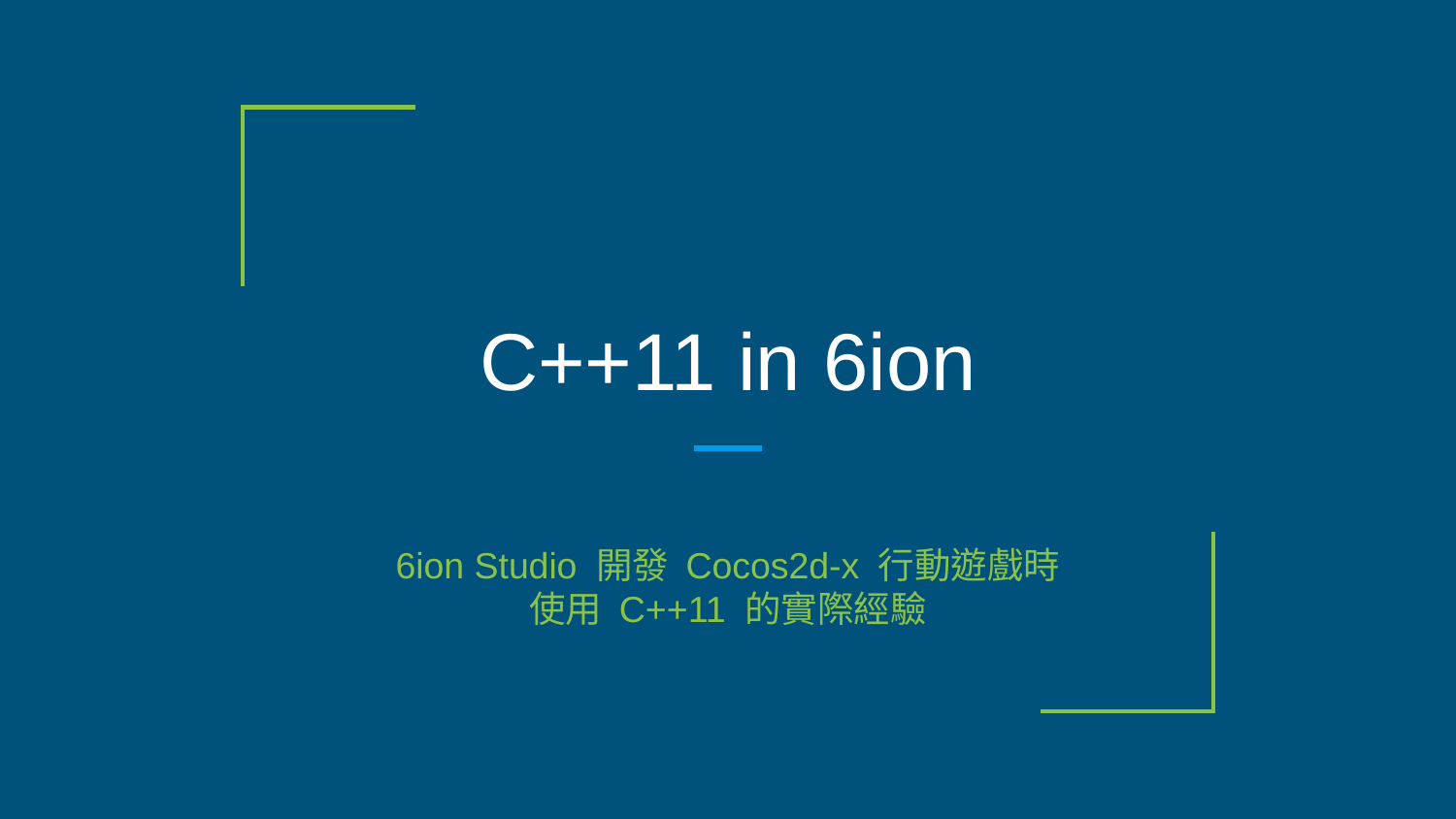

# C++11 in 6ion
6ion Studio 開發 Cocos2d-x 行動遊戲時
使用 C++11 的實際經驗